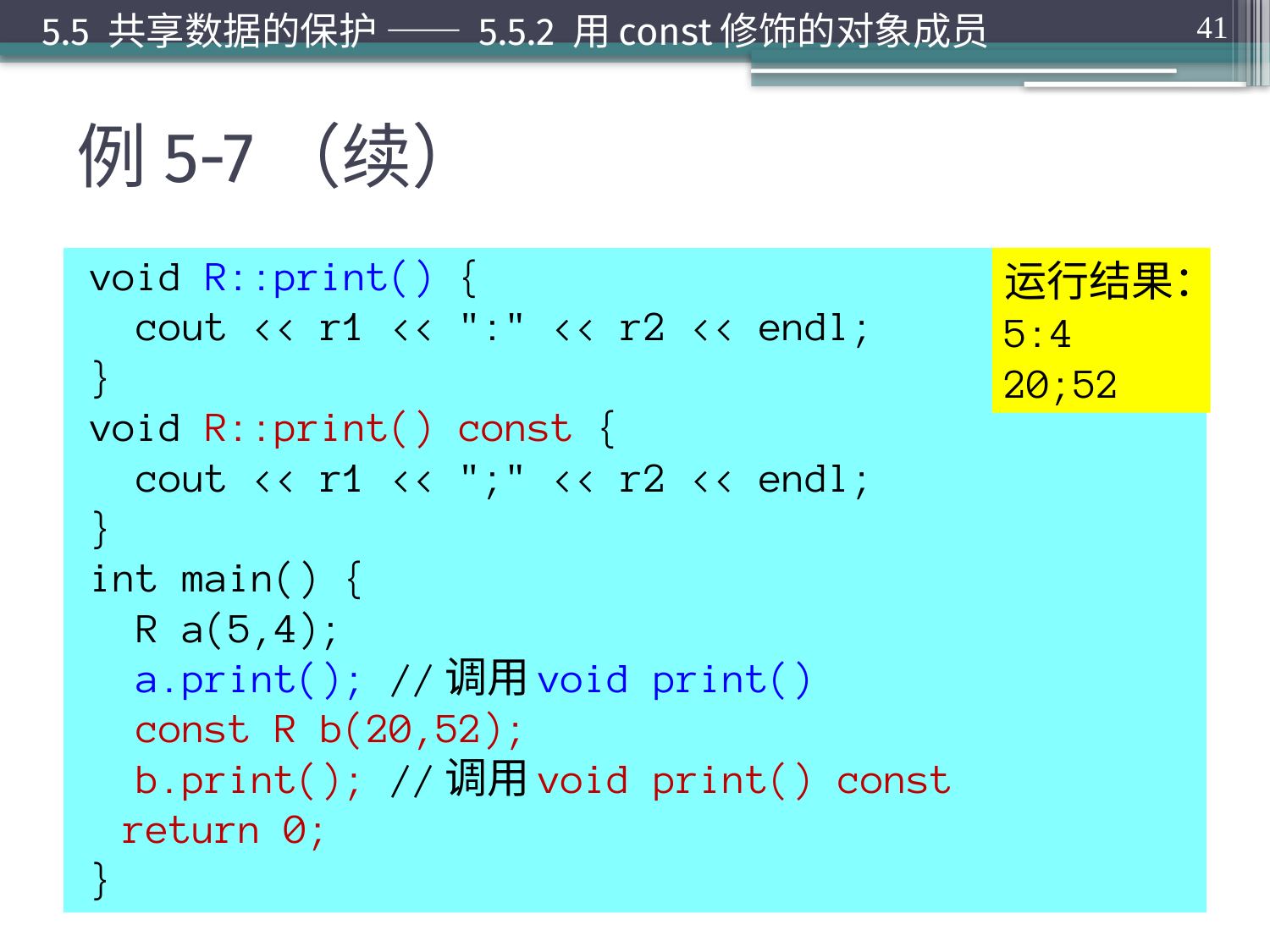

5.5 共享数据的保护 —— 5.5.2 用const修饰的对象成员
41
# 例5-7（续）
void R::print() {
  cout << r1 << ":" << r2 << endl;
}
void R::print() const {
  cout << r1 << ";" << r2 << endl;
}
int main() {
  R a(5,4);
  a.print(); //调用void print()
  const R b(20,52);
  b.print(); //调用void print() const
	return 0;
}
运行结果：
5:4
20;52